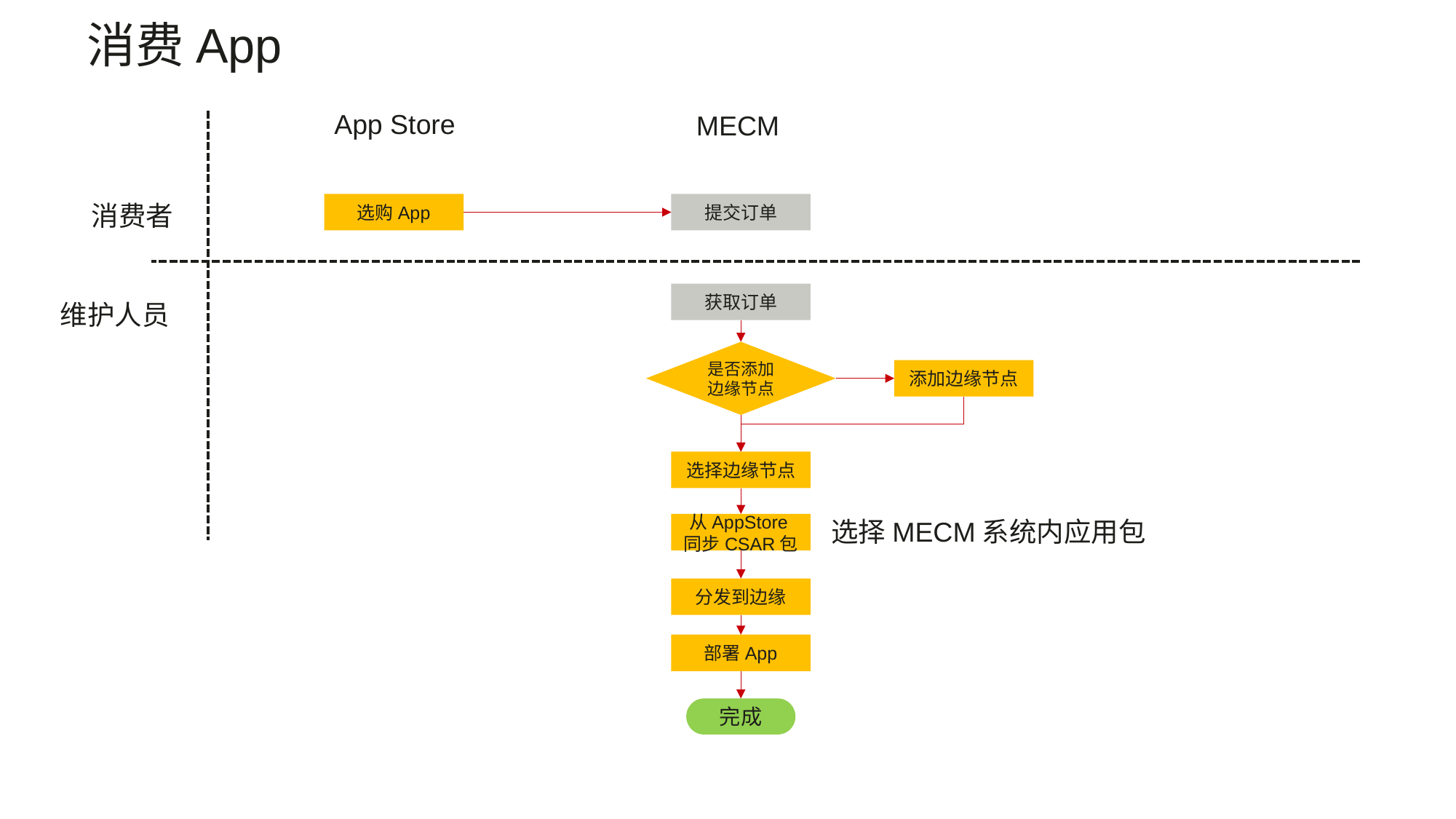

消费App
App Store
MECM
消费者
选购App
提交订单
获取订单
维护人员
是否添加边缘节点
添加边缘节点
选择边缘节点
选择MECM系统内应用包
从AppStore同步CSAR包
分发到边缘
部署App
完成